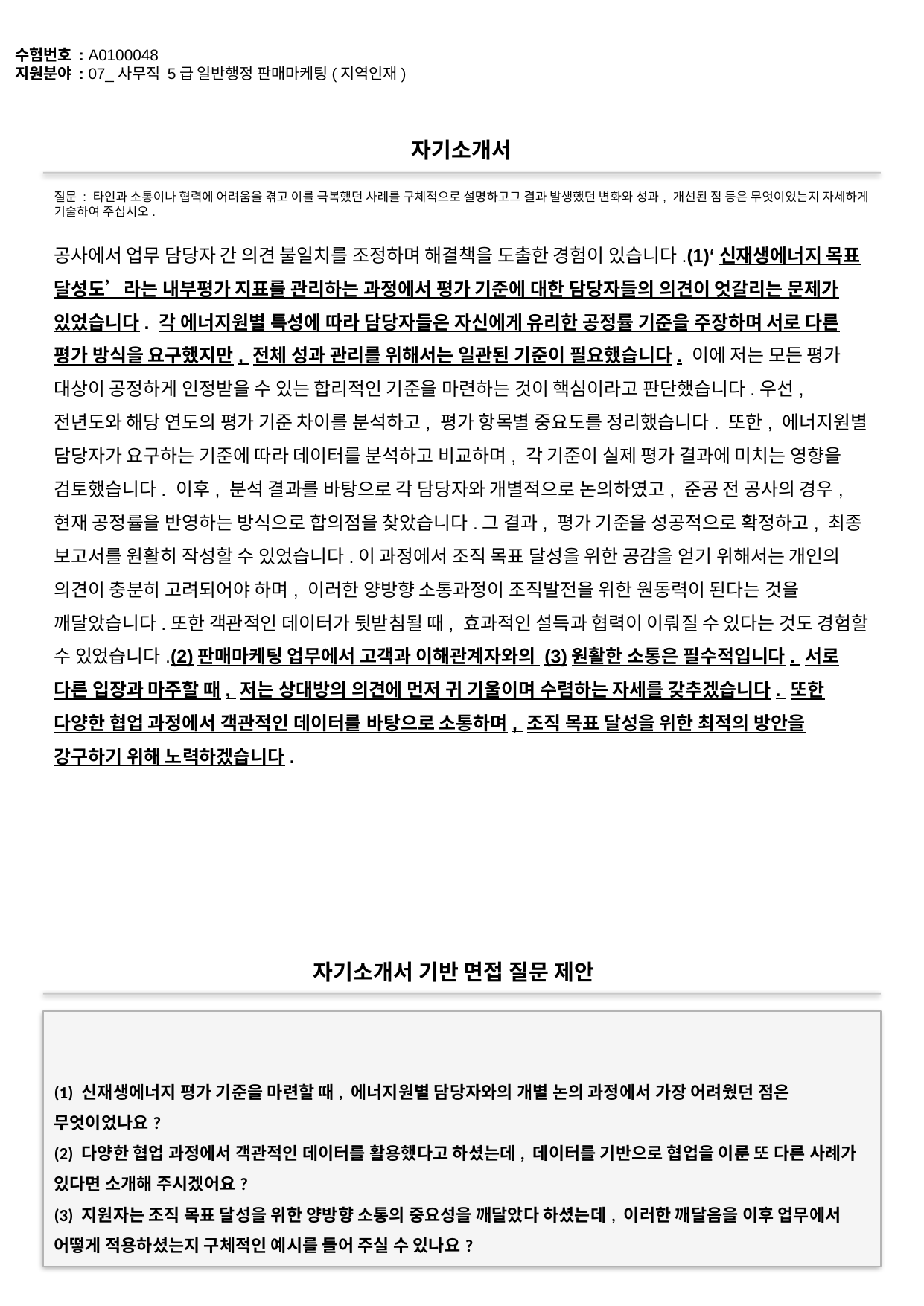

수험번호 : A0100048
지원분야 : 07_사무직 5급 일반행정 판매마케팅(지역인재)
#

자기소개서

질문 : 타인과 소통이나 협력에 어려움을 겪고 이를 극복했던 사례를 구체적으로 설명하고그 결과 발생했던 변화와 성과, 개선된 점 등은 무엇이었는지 자세하게 기술하여 주십시오.

공사에서 업무 담당자 간 의견 불일치를 조정하며 해결책을 도출한 경험이 있습니다.(1)‘신재생에너지 목표 달성도’라는 내부평가 지표를 관리하는 과정에서 평가 기준에 대한 담당자들의 의견이 엇갈리는 문제가 있었습니다. 각 에너지원별 특성에 따라 담당자들은 자신에게 유리한 공정률 기준을 주장하며 서로 다른 평가 방식을 요구했지만, 전체 성과 관리를 위해서는 일관된 기준이 필요했습니다. 이에 저는 모든 평가 대상이 공정하게 인정받을 수 있는 합리적인 기준을 마련하는 것이 핵심이라고 판단했습니다.우선, 전년도와 해당 연도의 평가 기준 차이를 분석하고, 평가 항목별 중요도를 정리했습니다. 또한, 에너지원별 담당자가 요구하는 기준에 따라 데이터를 분석하고 비교하며, 각 기준이 실제 평가 결과에 미치는 영향을 검토했습니다. 이후, 분석 결과를 바탕으로 각 담당자와 개별적으로 논의하였고, 준공 전 공사의 경우, 현재 공정률을 반영하는 방식으로 합의점을 찾았습니다.그 결과, 평가 기준을 성공적으로 확정하고, 최종 보고서를 원활히 작성할 수 있었습니다.이 과정에서 조직 목표 달성을 위한 공감을 얻기 위해서는 개인의 의견이 충분히 고려되어야 하며, 이러한 양방향 소통과정이 조직발전을 위한 원동력이 된다는 것을 깨달았습니다.또한 객관적인 데이터가 뒷받침될 때, 효과적인 설득과 협력이 이뤄질 수 있다는 것도 경험할 수 있었습니다.(2)판매마케팅 업무에서 고객과 이해관계자와의 (3)원활한 소통은 필수적입니다. 서로 다른 입장과 마주할 때, 저는 상대방의 의견에 먼저 귀 기울이며 수렴하는 자세를 갖추겠습니다. 또한 다양한 협업 과정에서 객관적인 데이터를 바탕으로 소통하며, 조직 목표 달성을 위한 최적의 방안을 강구하기 위해 노력하겠습니다.

자기소개서 기반 면접 질문 제안

(1) 신재생에너지 평가 기준을 마련할 때, 에너지원별 담당자와의 개별 논의 과정에서 가장 어려웠던 점은 무엇이었나요?
(2) 다양한 협업 과정에서 객관적인 데이터를 활용했다고 하셨는데, 데이터를 기반으로 협업을 이룬 또 다른 사례가 있다면 소개해 주시겠어요?
(3) 지원자는 조직 목표 달성을 위한 양방향 소통의 중요성을 깨달았다 하셨는데, 이러한 깨달음을 이후 업무에서 어떻게 적용하셨는지 구체적인 예시를 들어 주실 수 있나요?